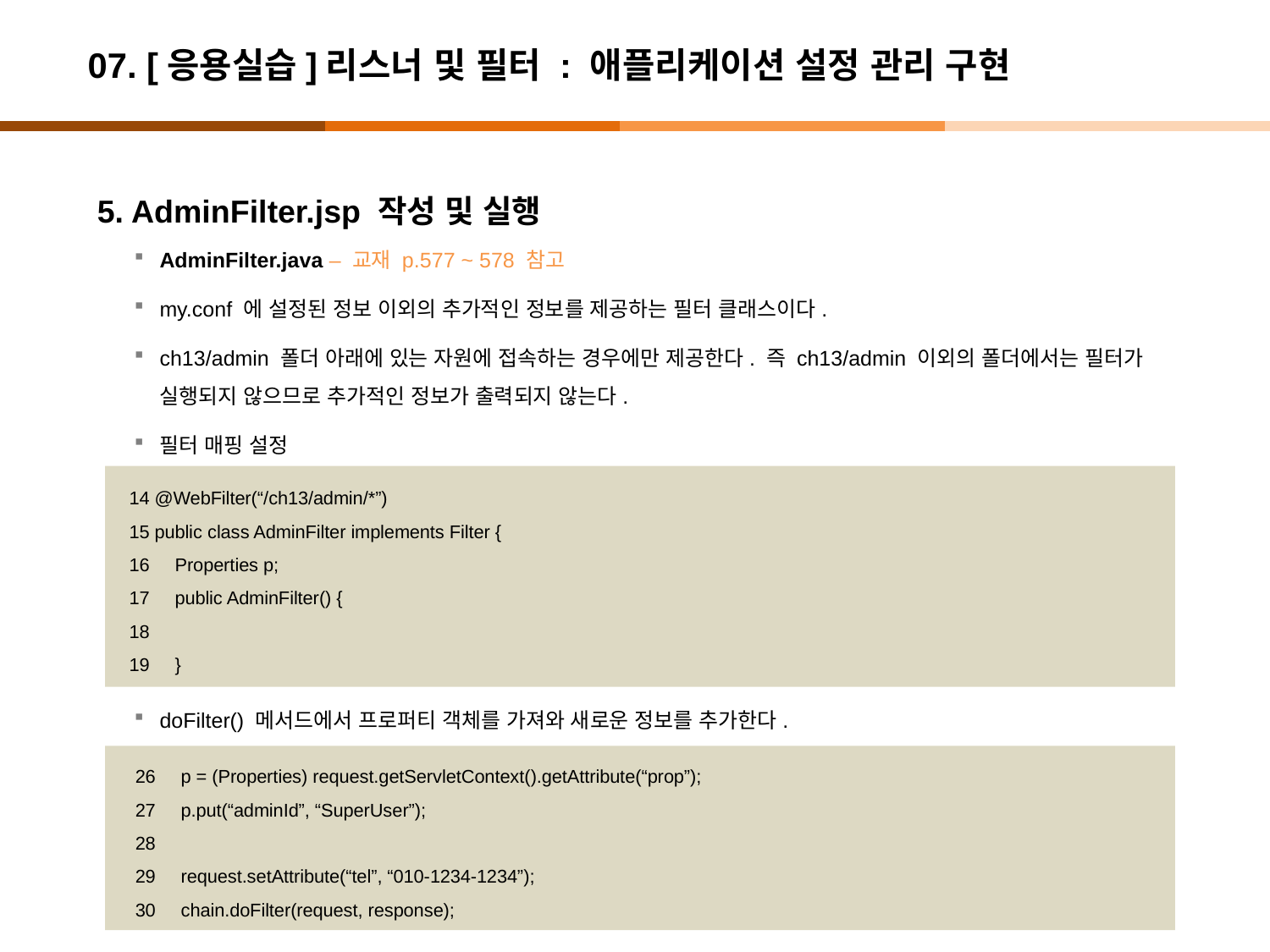

# 07. [응용실습]리스너 및 필터 : 애플리케이션 설정 관리 구현
5. AdminFilter.jsp 작성 및 실행
AdminFilter.java – 교재 p.577 ~ 578 참고
my.conf 에 설정된 정보 이외의 추가적인 정보를 제공하는 필터 클래스이다.
ch13/admin 폴더 아래에 있는 자원에 접속하는 경우에만 제공한다. 즉 ch13/admin 이외의 폴더에서는 필터가 실행되지 않으므로 추가적인 정보가 출력되지 않는다.
필터 매핑 설정

doFilter() 메서드에서 프로퍼티 객체를 가져와 새로운 정보를 추가한다.

14 @WebFilter(“/ch13/admin/*”)
15 public class AdminFilter implements Filter {
16     Properties p;
17     public AdminFilter() {
18
19     }

26     p = (Properties) request.getServletContext().getAttribute(“prop”);
27     p.put(“adminId”, “SuperUser”);
28
29     request.setAttribute(“tel”, “010-1234-1234”);
30     chain.doFilter(request, response);